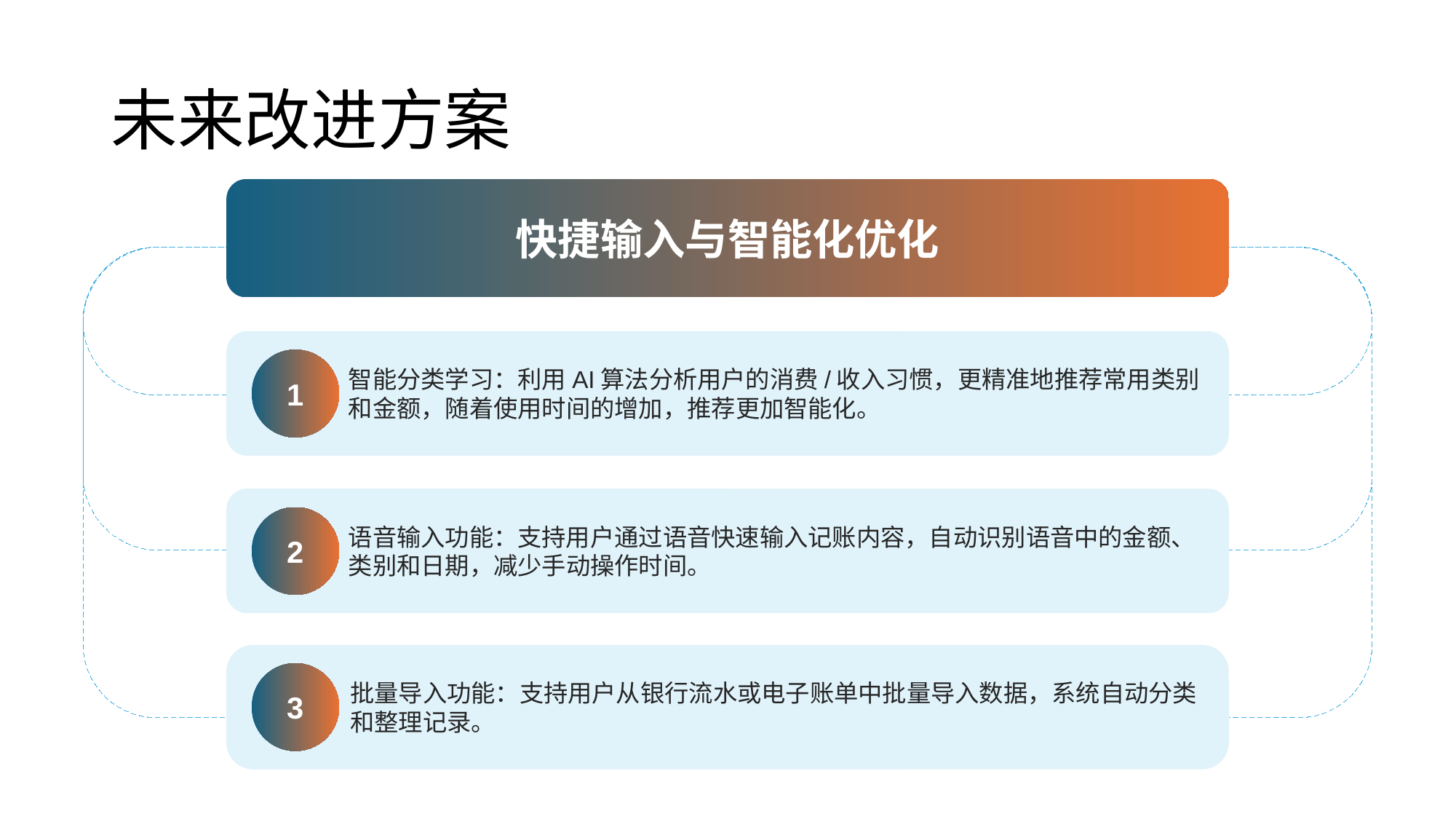

# 未来改进方案
快捷输入与智能化优化

智能分类学习：利用AI算法分析用户的消费/收入习惯，更精准地推荐常用类别和金额，随着使用时间的增加，推荐更加智能化。
1
语音输入功能：支持用户通过语音快速输入记账内容，自动识别语音中的金额、类别和日期，减少手动操作时间。
2
批量导入功能：支持用户从银行流水或电子账单中批量导入数据，系统自动分类和整理记录。
3